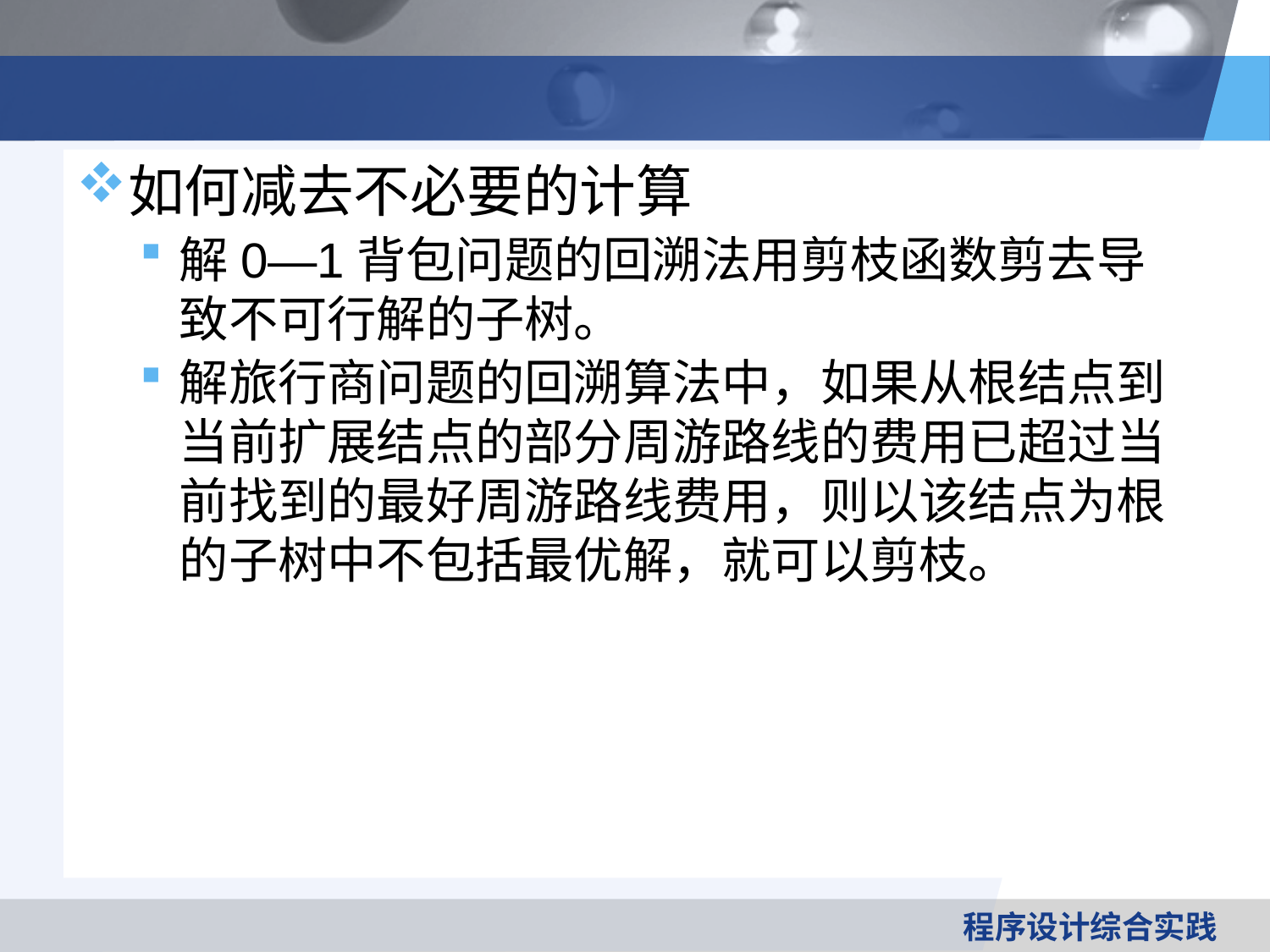

#
如何减去不必要的计算
解0—1背包问题的回溯法用剪枝函数剪去导致不可行解的子树。
解旅行商问题的回溯算法中，如果从根结点到当前扩展结点的部分周游路线的费用已超过当前找到的最好周游路线费用，则以该结点为根的子树中不包括最优解，就可以剪枝。